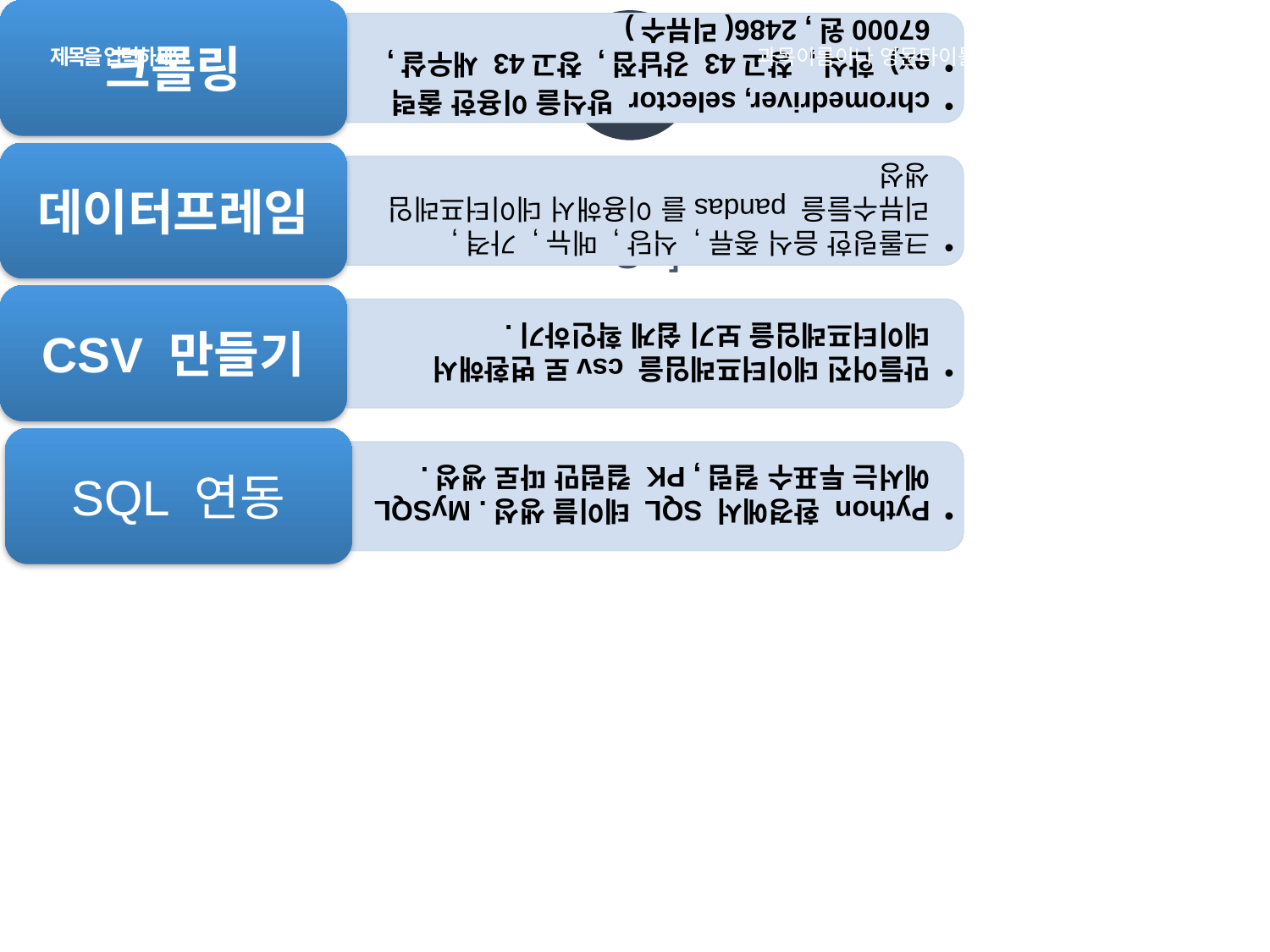

제목을 입력하세요
과목이름이나 영문타이틀
03

[   크롤링->데이터프레임, CSV 만들기->SQL 연동   ]
chromedriver, selector 방식을 이용한 출력
ex) 한식, 창고43 강남점, 창고43 새우살, 67000원, 2486(리뷰수)
크롤링
크롤링한 음식 종류, 식당, 메뉴, 가격, 리뷰수들을 pandas를 이용해서 데이터프레임 생성
데이터프레임
만들어진 데이터프레임을 csv로 변환해서 데이터프레임을 보기 쉽게 확인하기.
CSV 만들기
Python 환경에서 SQL 테이블 생성. MySQL에서는 투표수 컬럼, PK 컬럼만 따로 생성.
SQL 연동